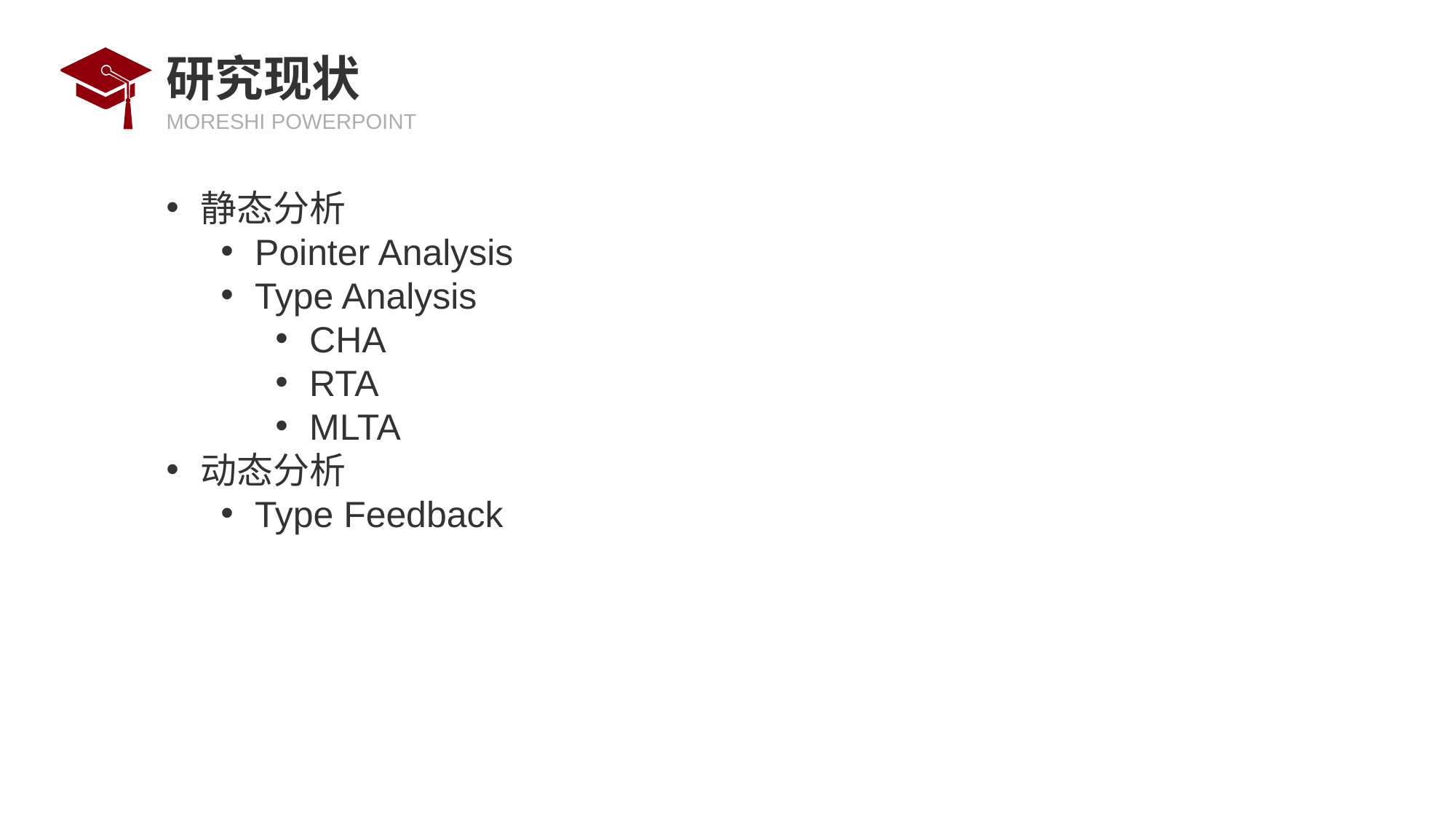

# 研究现状
静态分析
Pointer Analysis
Type Analysis
CHA
RTA
MLTA
动态分析
Type Feedback